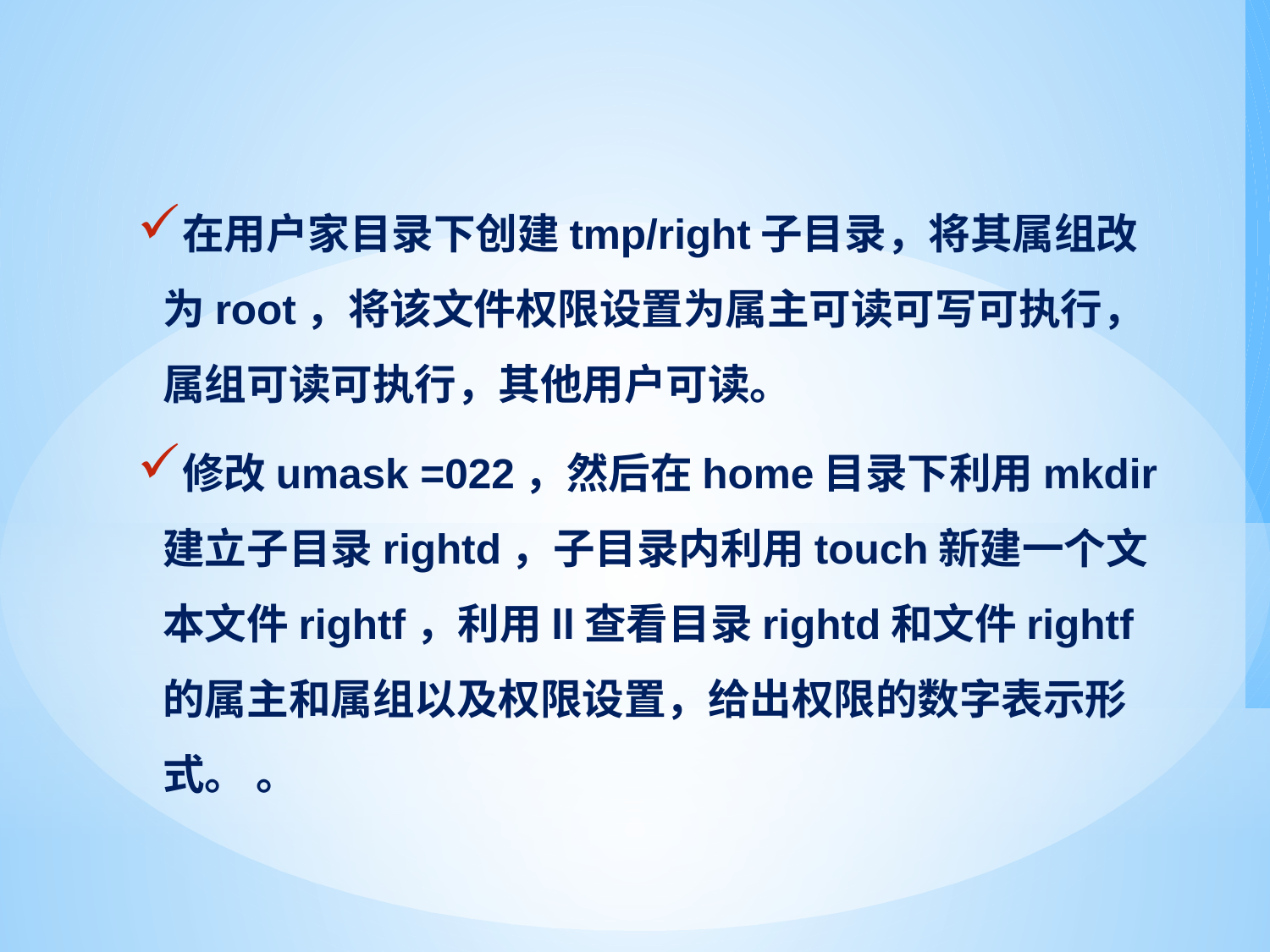

#
在用户家目录下创建tmp/right子目录，将其属组改为root，将该文件权限设置为属主可读可写可执行，属组可读可执行，其他用户可读。
修改umask =022，然后在home目录下利用mkdir建立子目录rightd，子目录内利用touch新建一个文本文件rightf，利用ll查看目录rightd和文件rightf的属主和属组以及权限设置，给出权限的数字表示形式。 。